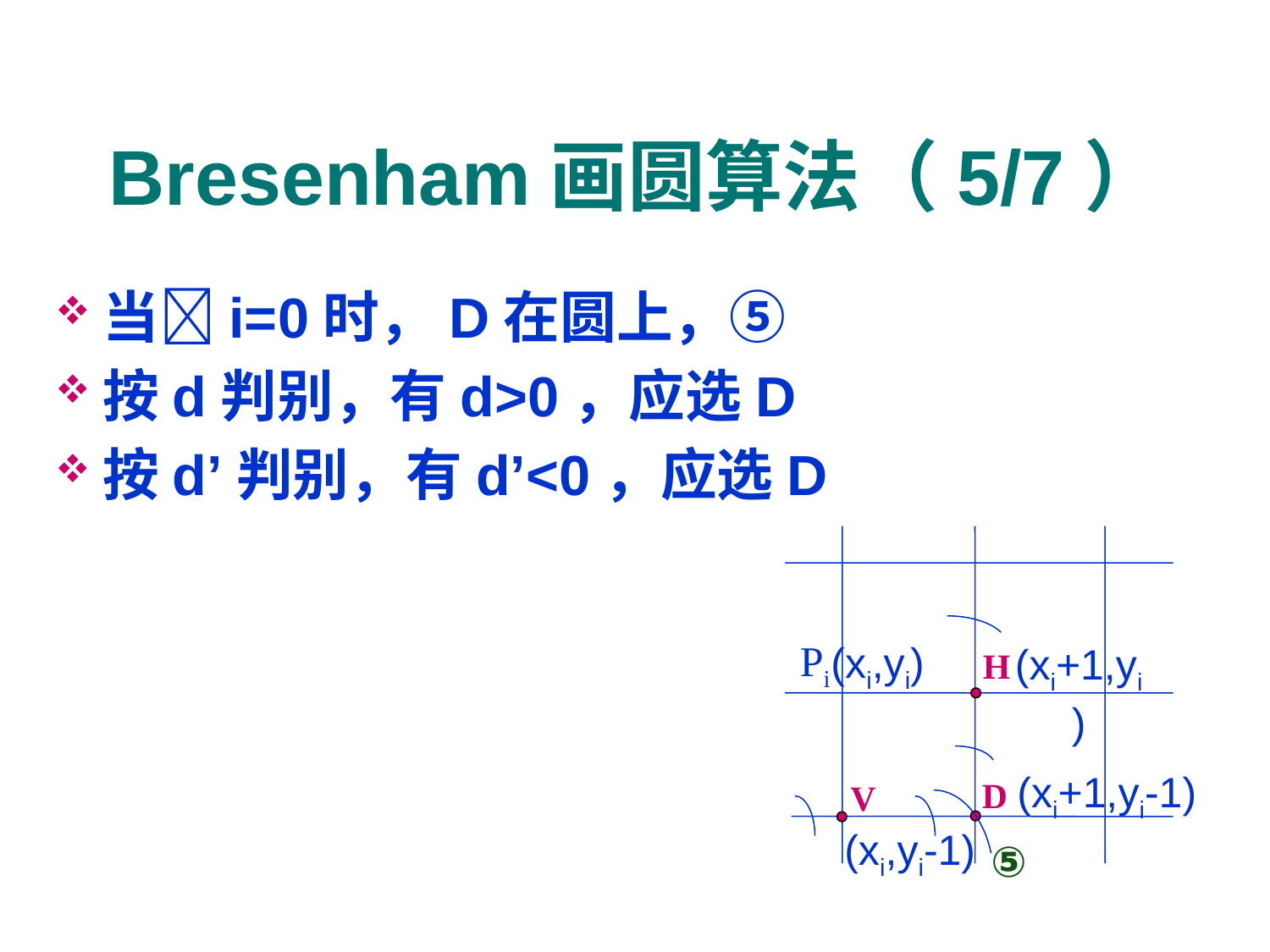

# Bresenham画圆算法（5/7）
当Δi=0时，D在圆上，⑤
按d判别，有d>0，应选D
按d’判别，有d’<0，应选D

Pi

(xi,yi)

(xi+1,yi)

H

(xi+1,yi-1)

D
V

(xi,yi-1)

⑤